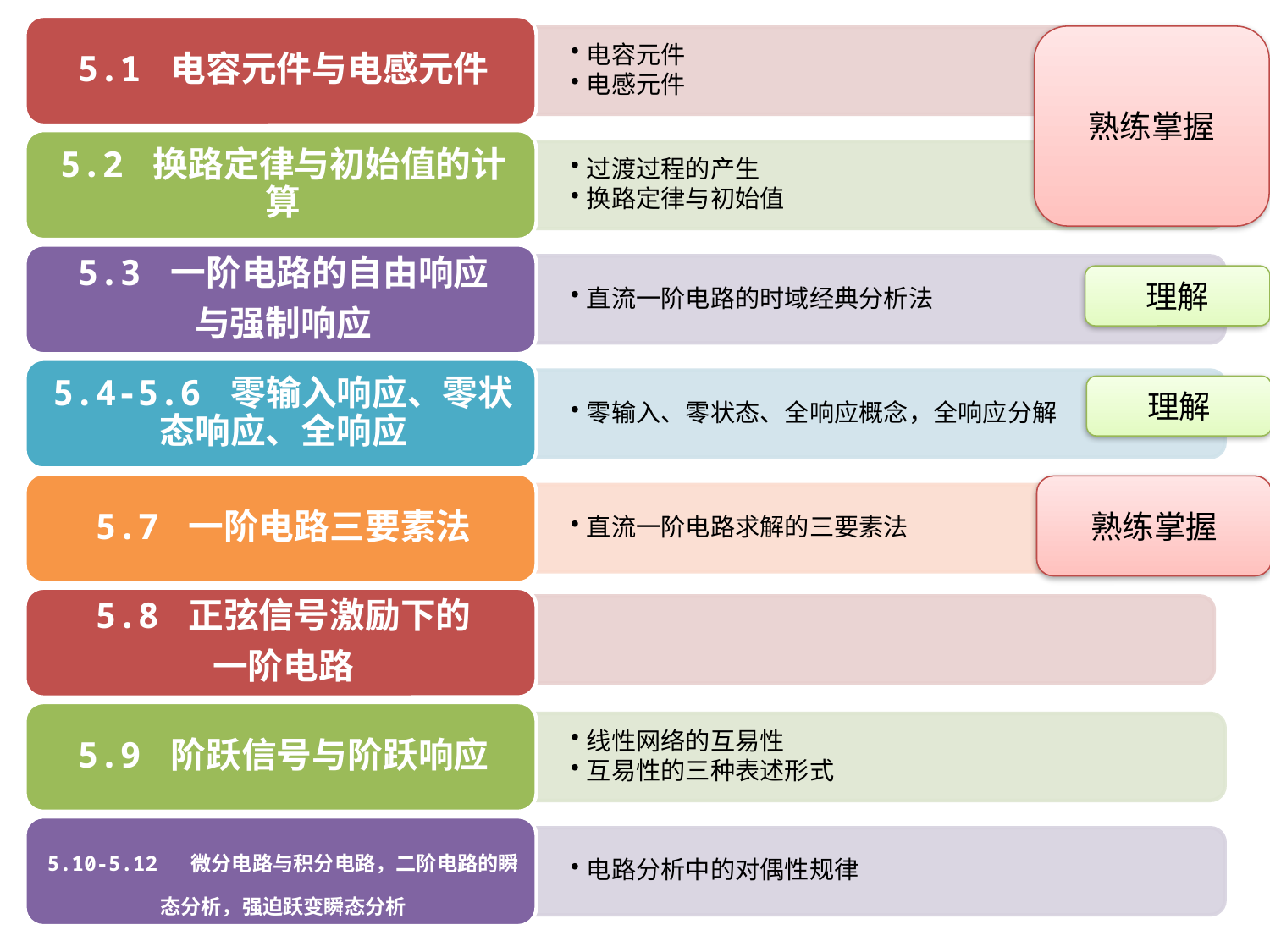

电容元件
电感元件
5.1 电容元件与电感元件
过渡过程的产生
换路定律与初始值
5.2 换路定律与初始值的计算
直流一阶电路的时域经典分析法
5.3 一阶电路的自由响应
与强制响应
零输入、零状态、全响应概念，全响应分解
5.4-5.6 零输入响应、零状态响应、全响应
直流一阶电路求解的三要素法
5.7 一阶电路三要素法

5.8 正弦信号激励下的
一阶电路
线性网络的互易性
互易性的三种表述形式
5.9 阶跃信号与阶跃响应
电路分析中的对偶性规律
5.10-5.12  微分电路与积分电路，二阶电路的瞬态分析，强迫跃变瞬态分析
熟练掌握
理解
理解
熟练掌握